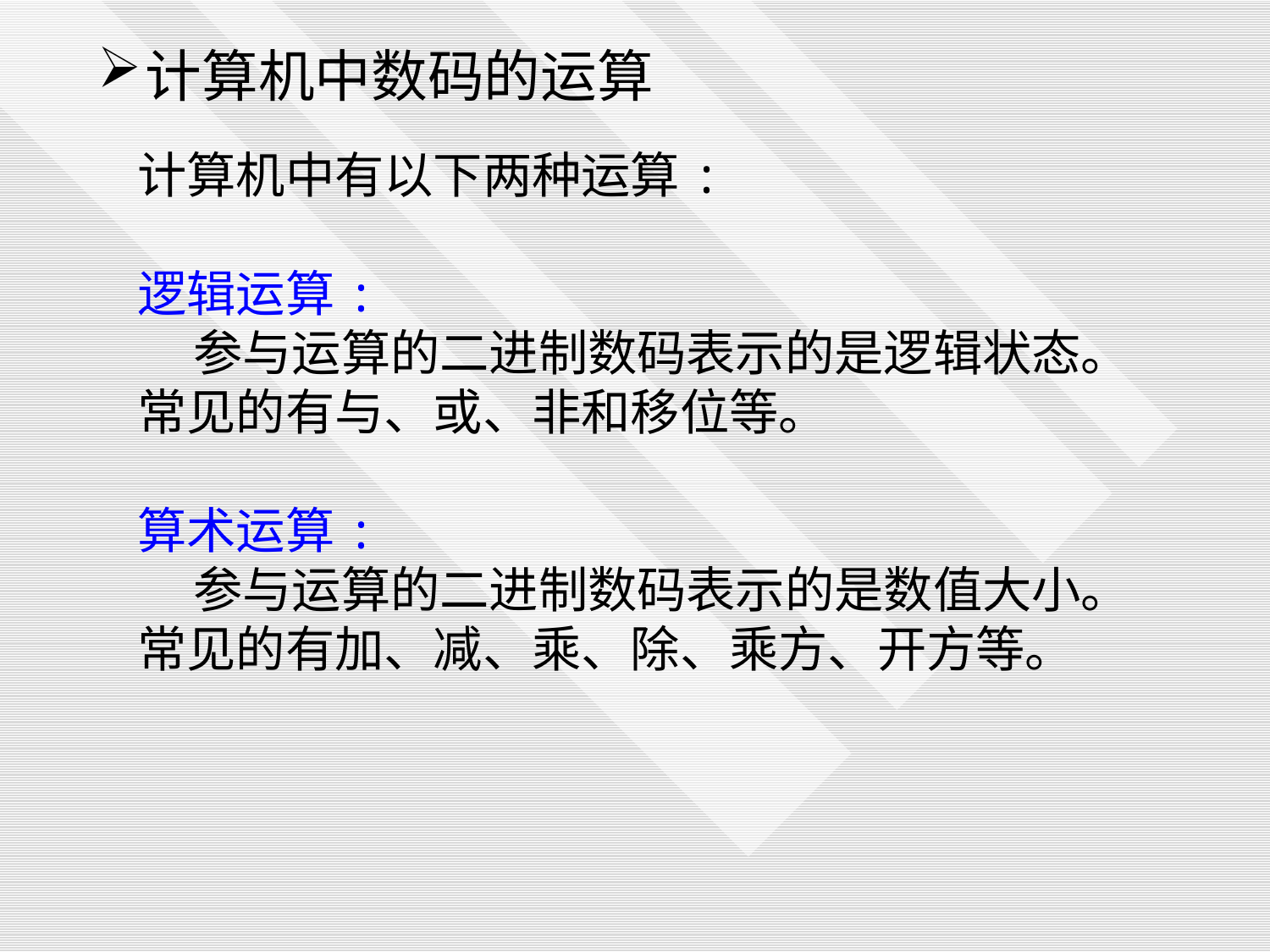

计算机中数码的运算
计算机中有以下两种运算:

逻辑运算:
    参与运算的二进制数码表示的是逻辑状态。常见的有与、或、非和移位等。

算术运算:
    参与运算的二进制数码表示的是数值大小。常见的有加、减、乘、除、乘方、开方等。